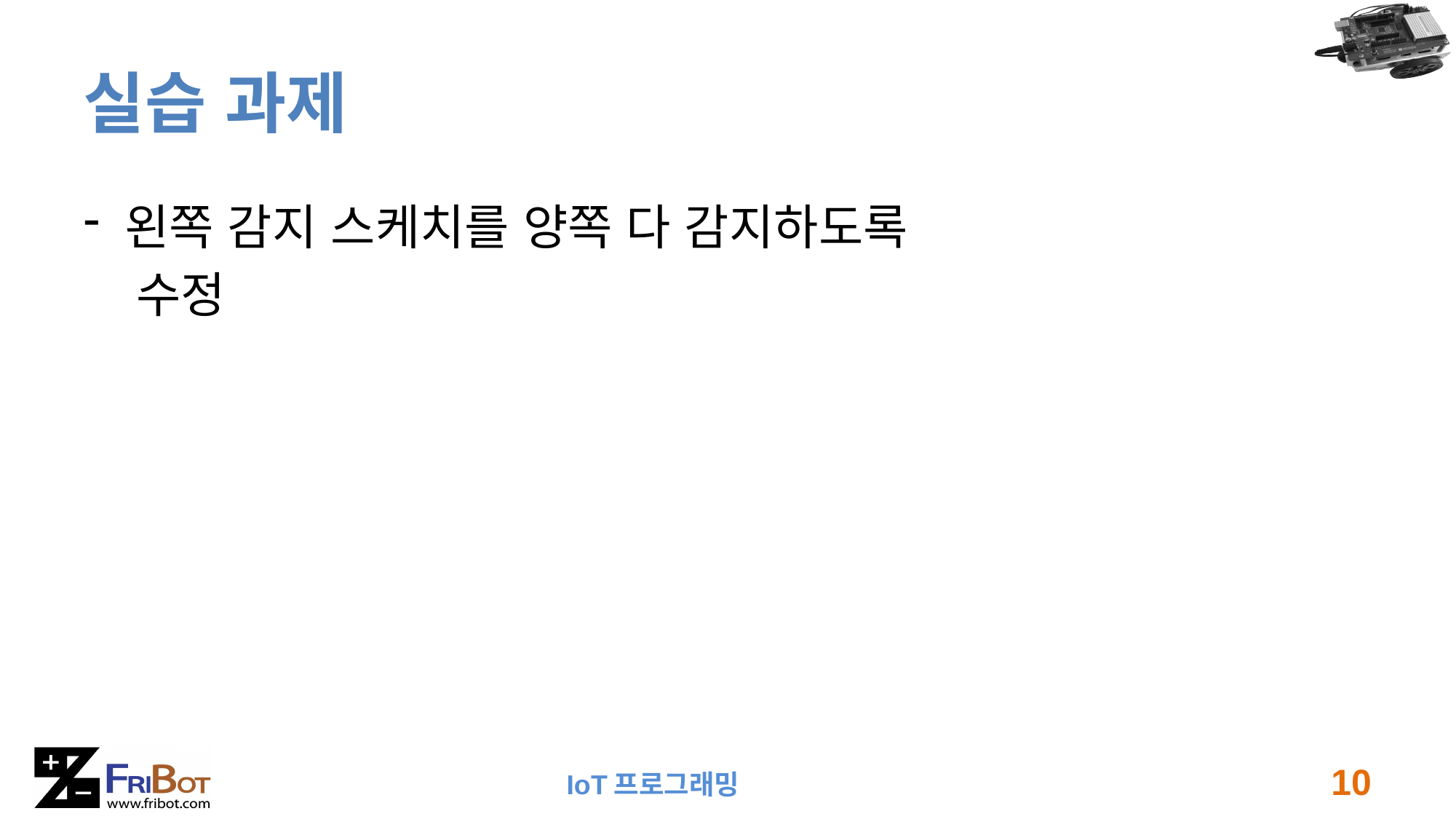

# 실습 과제
왼쪽 감지 스케치를 양쪽 다 감지하도록
   수정
10